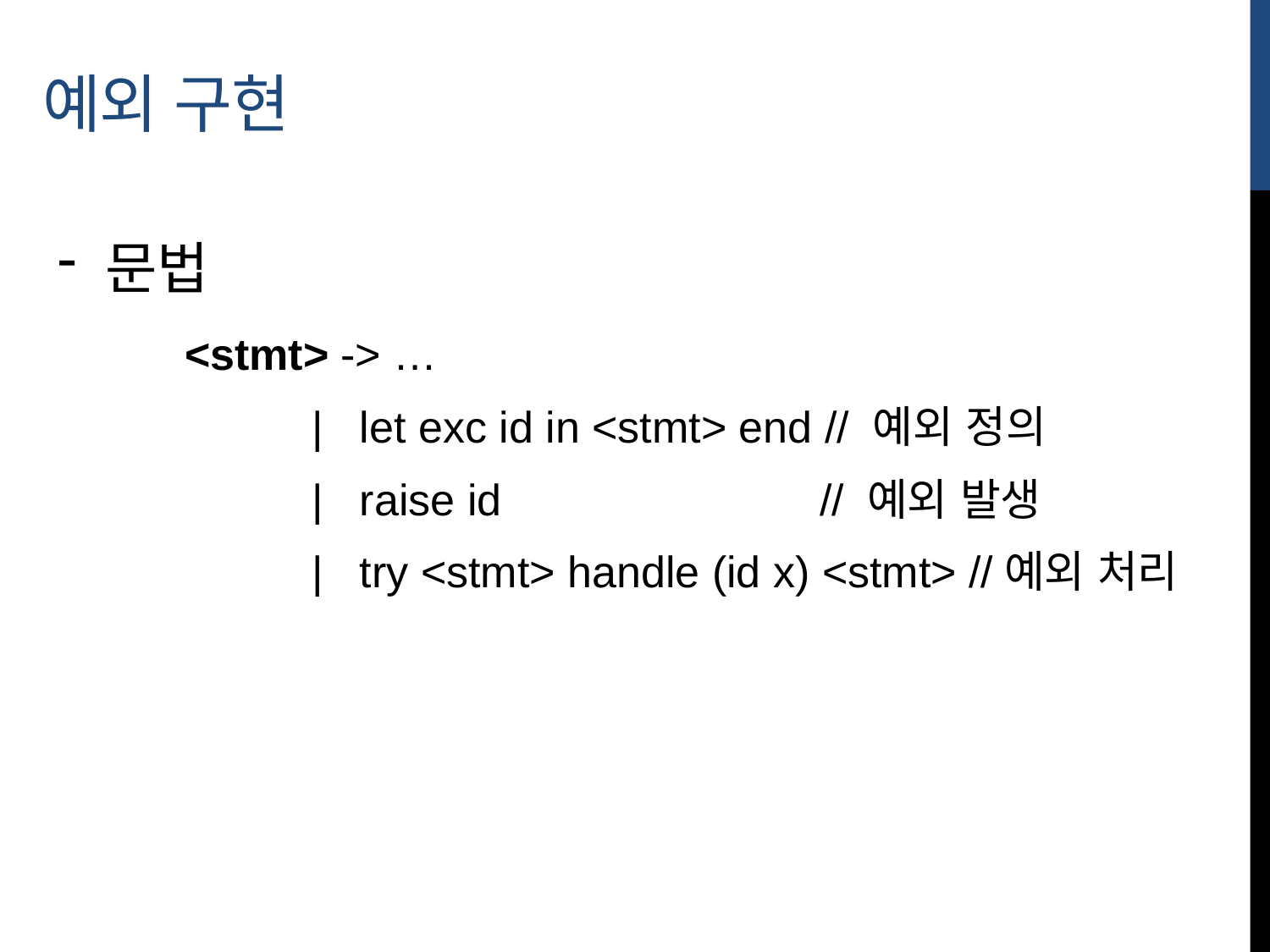

# 예외 구현
문법
	<stmt> -> …
 		|   let exc id in <stmt> end // 예외 정의
		|   raise id 			// 예외 발생
		|   try <stmt> handle (id x) <stmt> //예외 처리